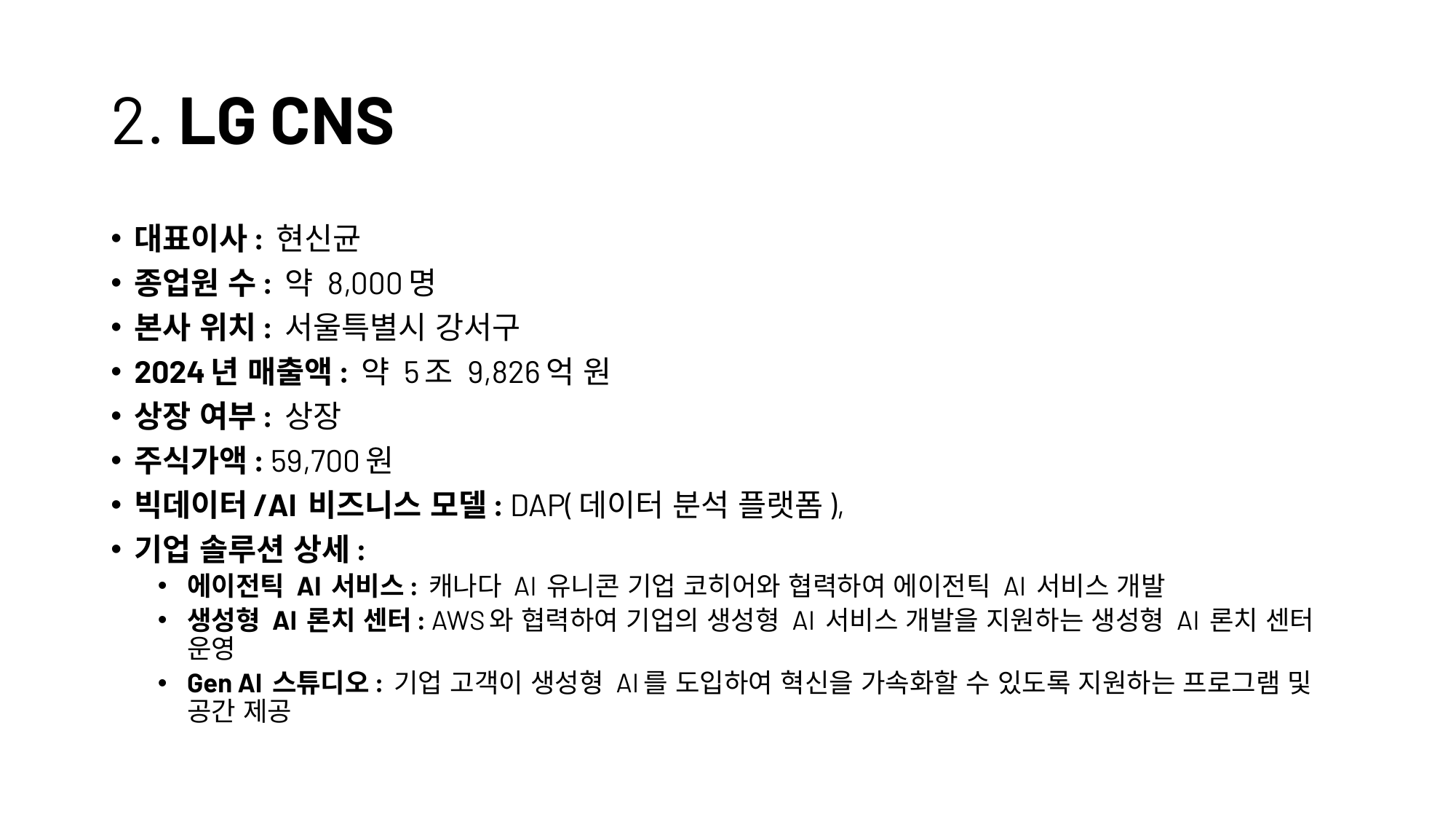

# 2. LG CNS
대표이사: 현신균
종업원 수: 약 8,000명
본사 위치: 서울특별시 강서구
2024년 매출액: 약 5조 9,826억 원
상장 여부: 상장
주식가액: 59,700원
빅데이터/AI 비즈니스 모델: DAP(데이터 분석 플랫폼),
기업 솔루션 상세:
에이전틱 AI 서비스: 캐나다 AI 유니콘 기업 코히어와 협력하여 에이전틱 AI 서비스 개발
생성형 AI 론치 센터: AWS와 협력하여 기업의 생성형 AI 서비스 개발을 지원하는 생성형 AI 론치 센터 운영
Gen AI 스튜디오: 기업 고객이 생성형 AI를 도입하여 혁신을 가속화할 수 있도록 지원하는 프로그램 및 공간 제공